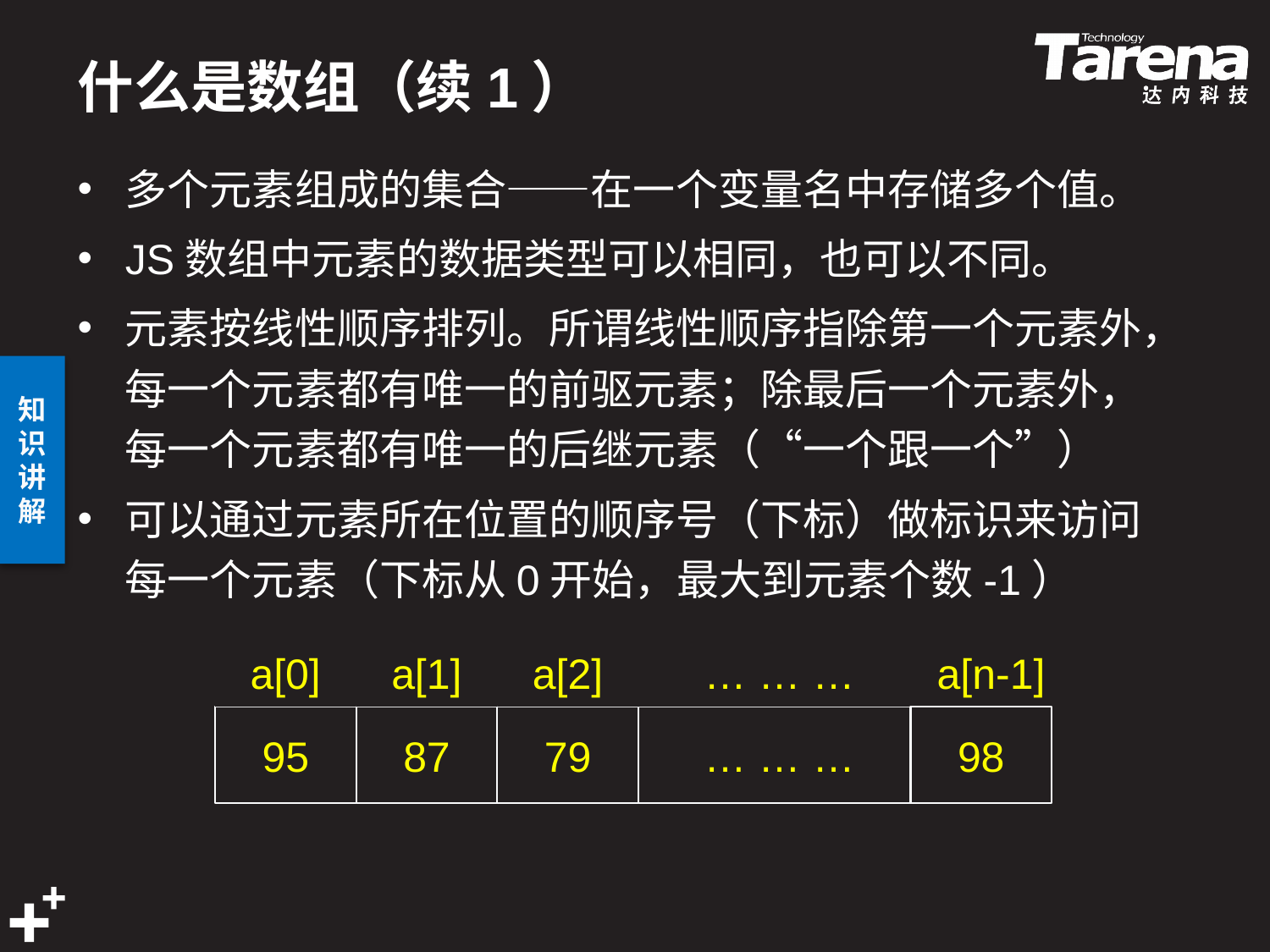

# 什么是数组（续1）
多个元素组成的集合——在一个变量名中存储多个值。
JS数组中元素的数据类型可以相同，也可以不同。
元素按线性顺序排列。所谓线性顺序指除第一个元素外，每一个元素都有唯一的前驱元素；除最后一个元素外，每一个元素都有唯一的后继元素（“一个跟一个”）
可以通过元素所在位置的顺序号（下标）做标识来访问每一个元素（下标从0开始，最大到元素个数-1）
a[2]
a[0]
a[1]
… … …
a[n-1]
79
95
87
… … …
98